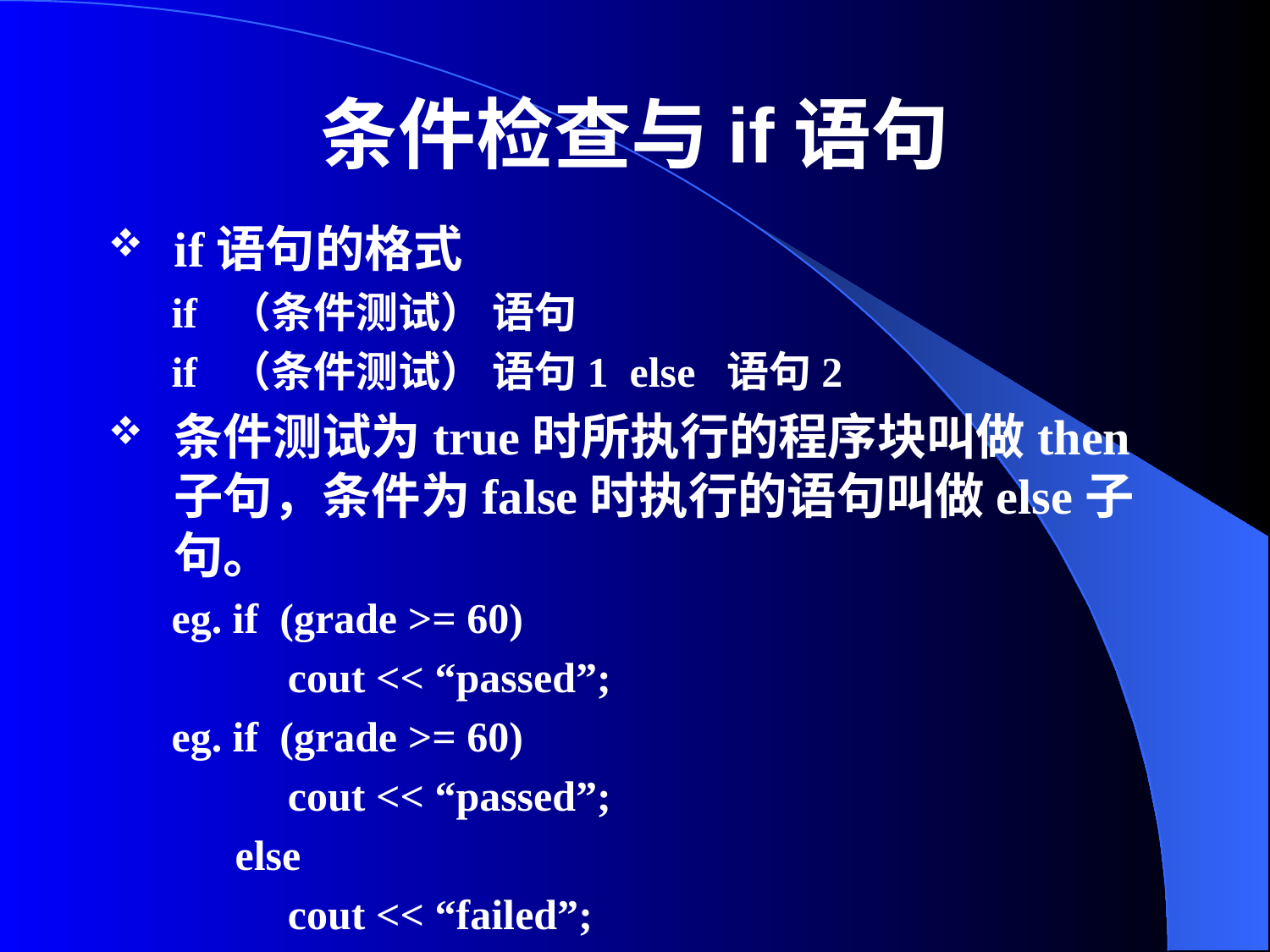

# 条件检查与if语句
if语句的格式
      if  （条件测试） 语句
      if  （条件测试） 语句1  else  语句2
条件测试为true时所执行的程序块叫做then子句，条件为false时执行的语句叫做else子句。
      eg. if  (grade >= 60)
                 cout << “passed”;
      eg. if  (grade >= 60)
                 cout << “passed”;
            else
                 cout << “failed”;